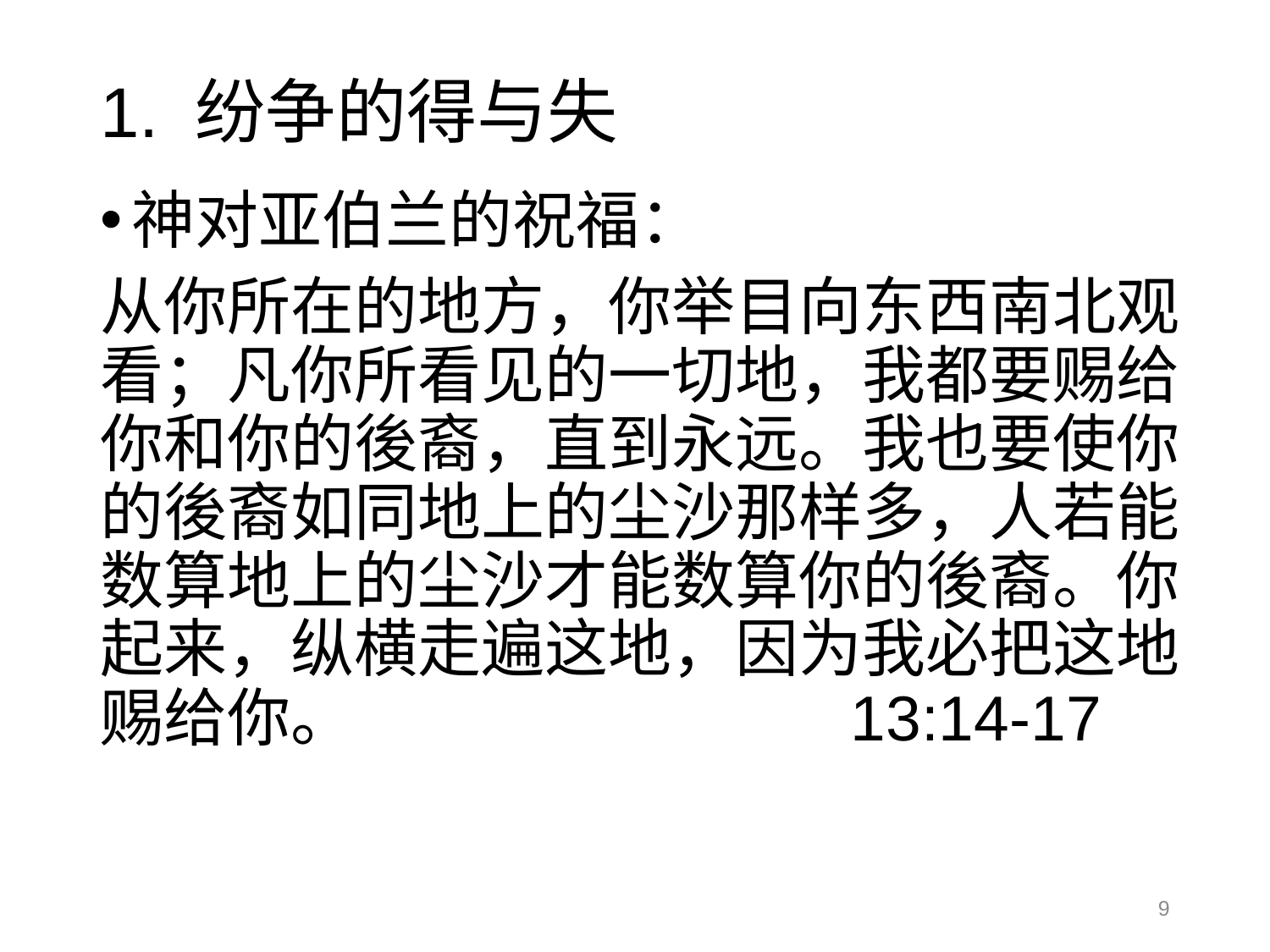

# 1. 纷争的得与失
神对亚伯兰的祝福：
从你所在的地方，你举目向东西南北观看；凡你所看见的一切地，我都要赐给你和你的後裔，直到永远。我也要使你的後裔如同地上的尘沙那样多，人若能数算地上的尘沙才能数算你的後裔。你起来，纵横走遍这地，因为我必把这地赐给你。	                         13:14-17
9